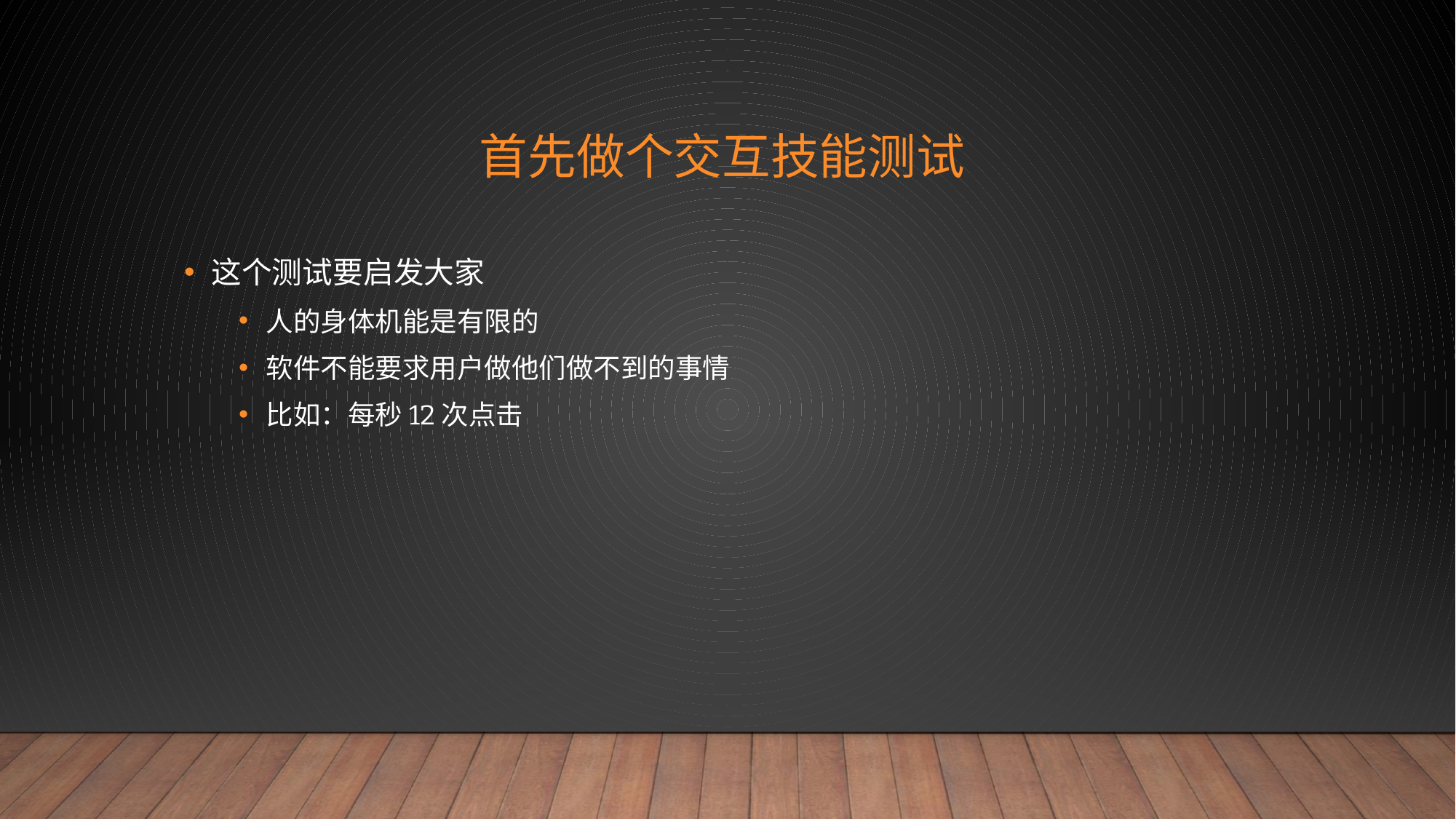

# 首先做个交互技能测试
这个测试要启发大家
人的身体机能是有限的
软件不能要求用户做他们做不到的事情
比如：每秒12次点击